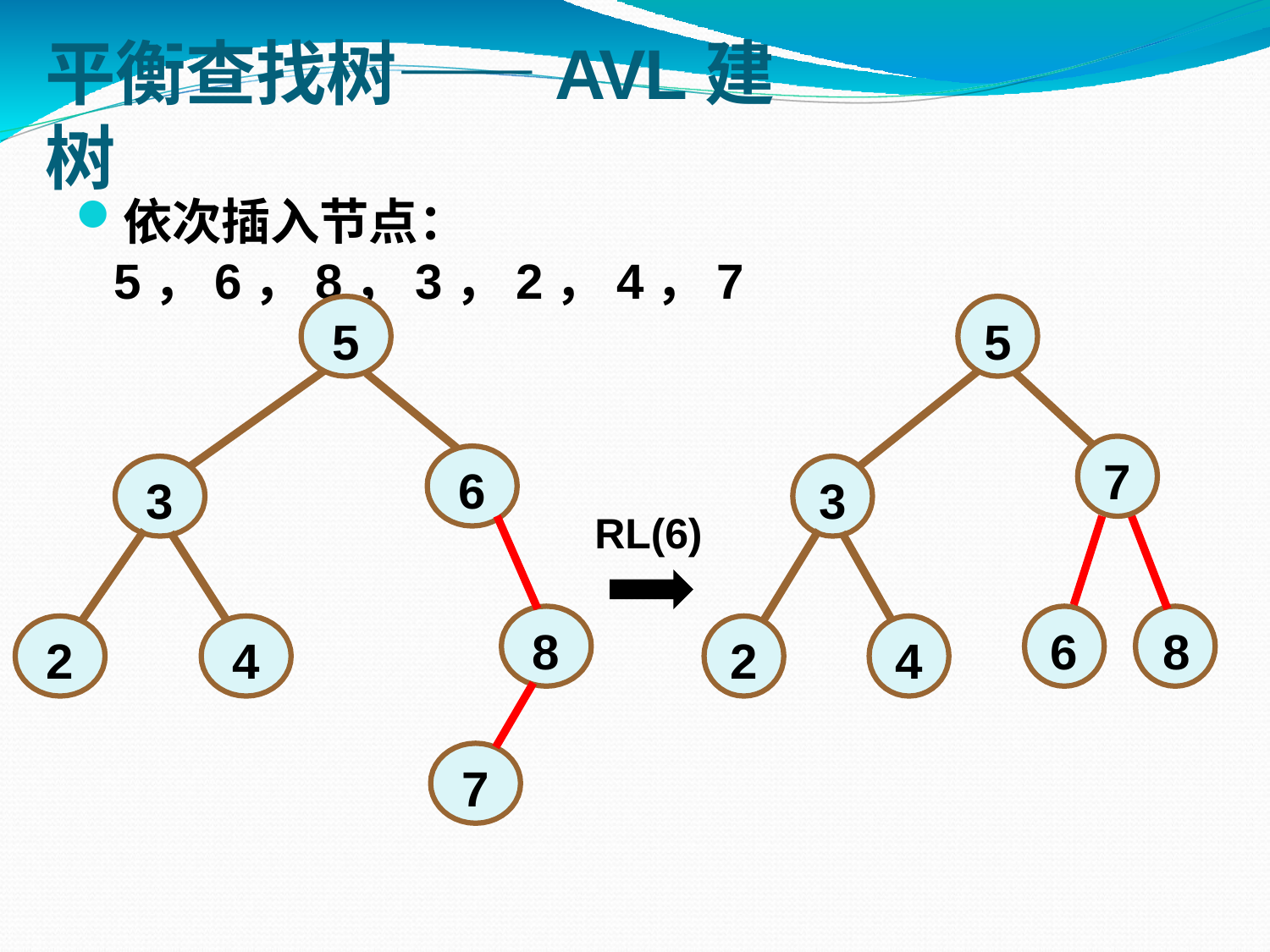

# 平衡查找树——AVL建树
依次插入节点：5，6，8，3，2，4，7

5
5

7

6
3
3
RL(6)

8
6	8
2
4
2
4

7